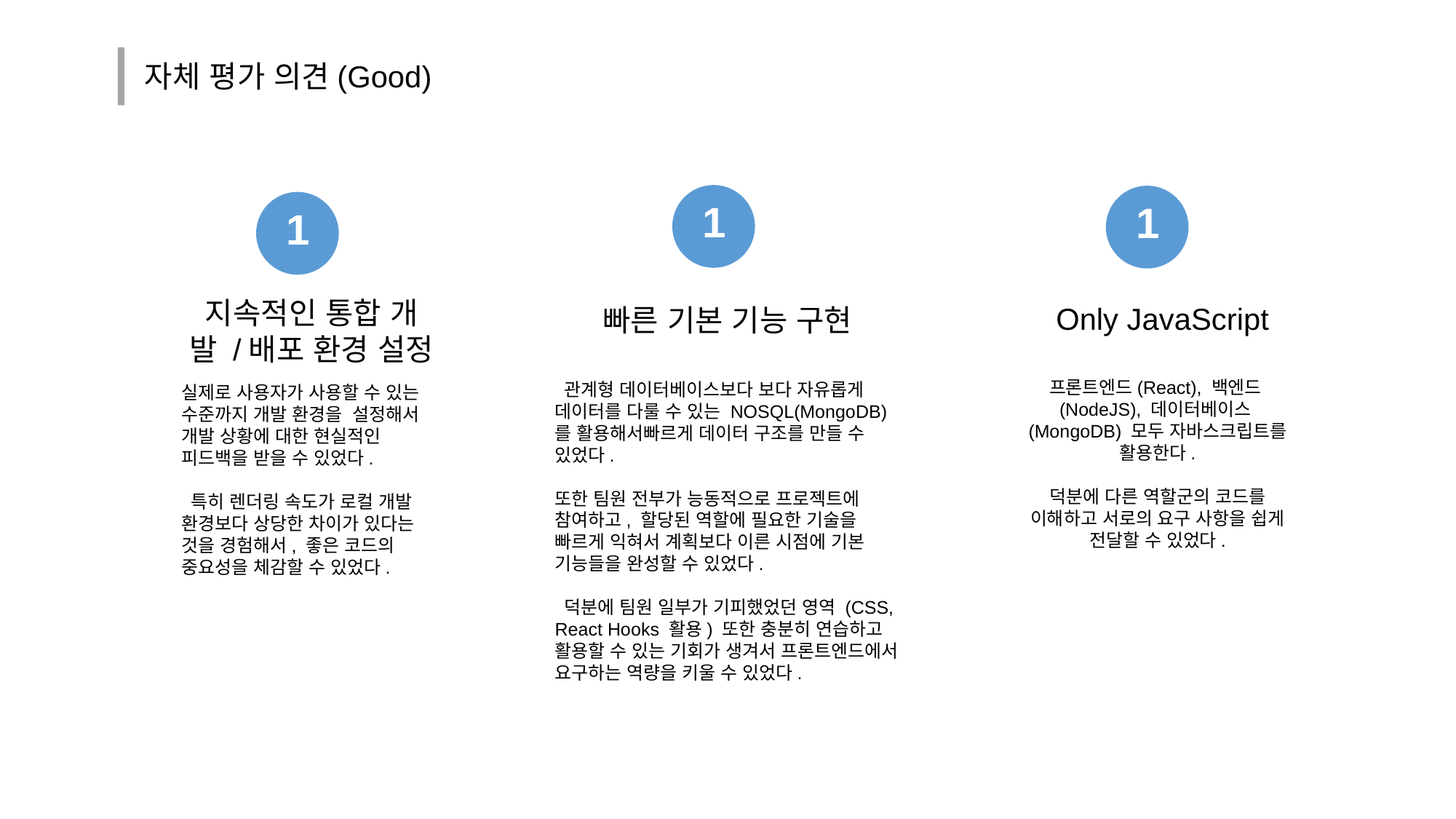

자체 평가 의견(Good)

1
1

1
지속적인 통합 개발 /배포 환경 설정
Only JavaScript
빠른 기본 기능 구현
프론트엔드(React), 백엔드(NodeJS), 데이터베이스(MongoDB) 모두 자바스크립트를 활용한다.

덕분에 다른 역할군의 코드를 이해하고 서로의 요구 사항을 쉽게 전달할 수 있었다.

 관계형 데이터베이스보다 보다 자유롭게 데이터를 다룰 수 있는 NOSQL(MongoDB)를 활용해서빠르게 데이터 구조를 만들 수 있었다.

또한 팀원 전부가 능동적으로 프로젝트에 참여하고, 할당된 역할에 필요한 기술을 빠르게 익혀서 계획보다 이른 시점에 기본 기능들을 완성할 수 있었다.

 덕분에 팀원 일부가 기피했었던 영역 (CSS, React Hooks 활용) 또한 충분히 연습하고 활용할 수 있는 기회가 생겨서 프론트엔드에서 요구하는 역량을 키울 수 있었다.

실제로 사용자가 사용할 수 있는 수준까지 개발 환경을  설정해서 개발 상황에 대한 현실적인 피드백을 받을 수 있었다.

 특히 렌더링 속도가 로컬 개발 환경보다 상당한 차이가 있다는 것을 경험해서, 좋은 코드의 중요성을 체감할 수 있었다.